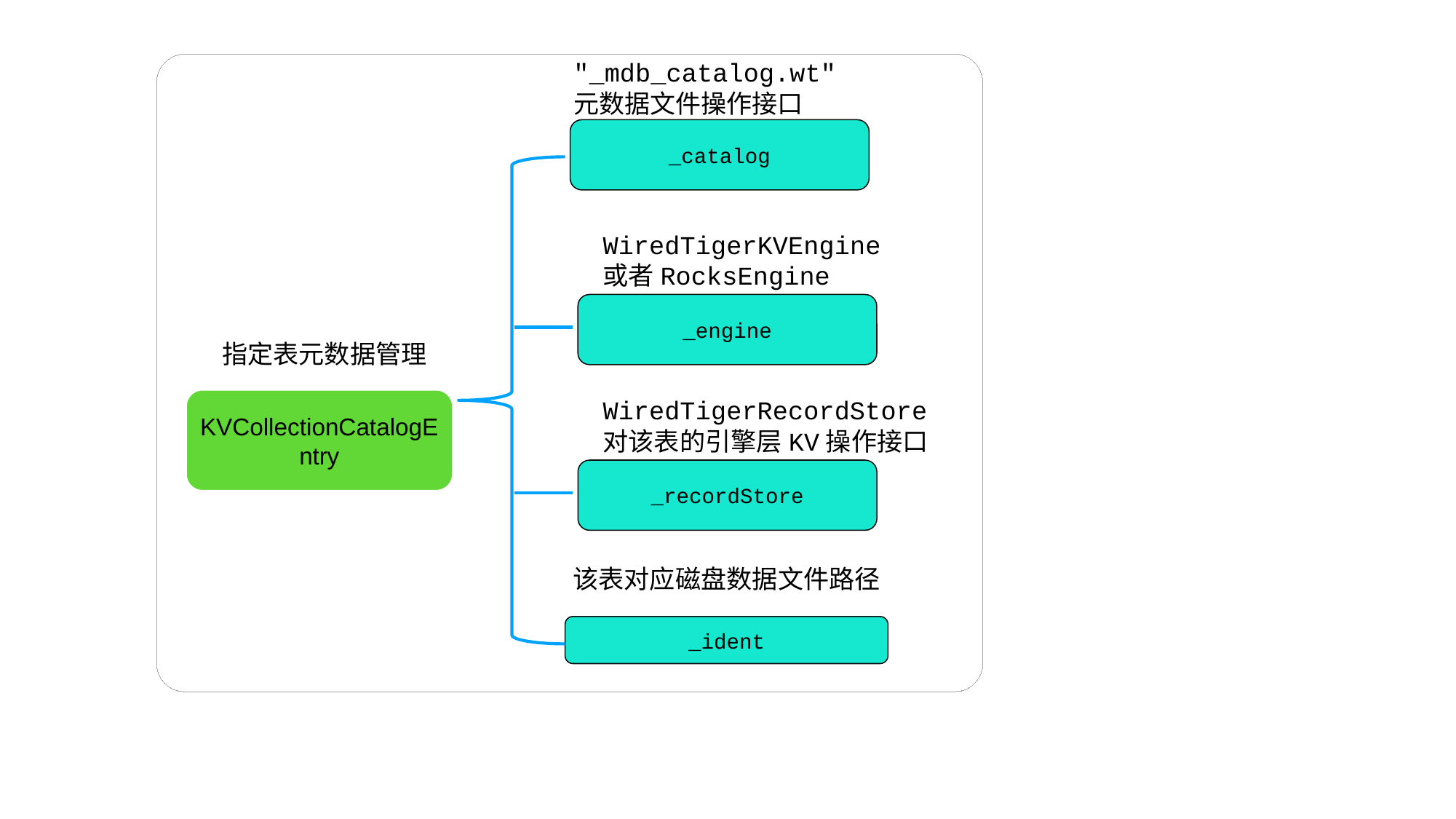

"_mdb_catalog.wt"
元数据文件操作接口

_catalog

WiredTigerKVEngine
或者RocksEngine

_engine

指定表元数据管理
KVCollectionCatalogEntry
WiredTigerRecordStore
对该表的引擎层KV操作接口

同一个事务

_recordStore
该表对应磁盘数据文件路径

_ident